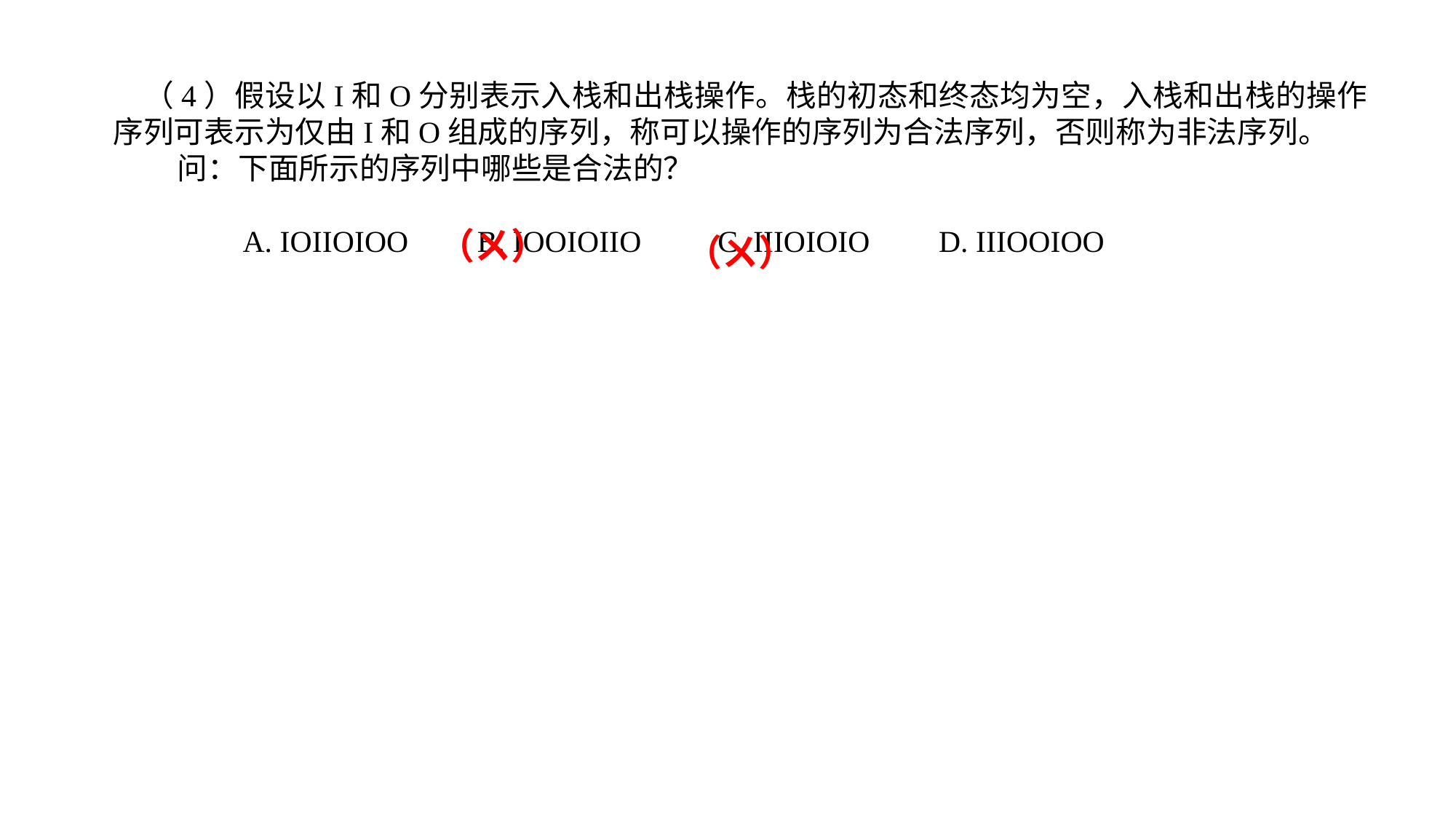

（4）假设以I和O分别表示入栈和出栈操作。栈的初态和终态均为空，入栈和出栈的操作序列可表示为仅由I和O组成的序列，称可以操作的序列为合法序列，否则称为非法序列。
    问：下面所示的序列中哪些是合法的？

             A. IOIIOIOO         B. IOOIOIIO          C. IIIOIOIO         D. IIIOOIOO
（ㄨ）
（ㄨ）